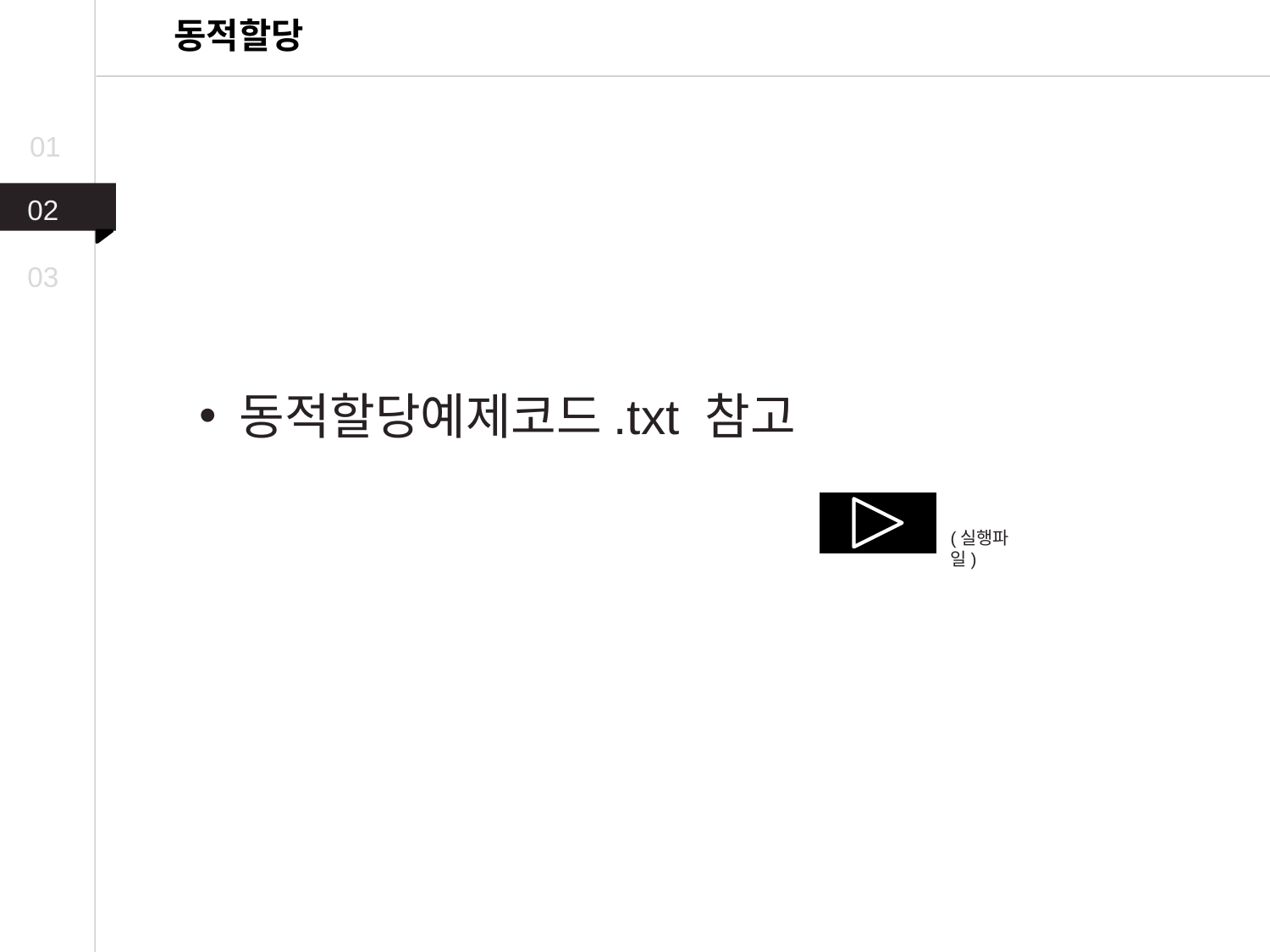

동적할당
01

02

03
동적할당예제코드.txt 참고

(실행파일)